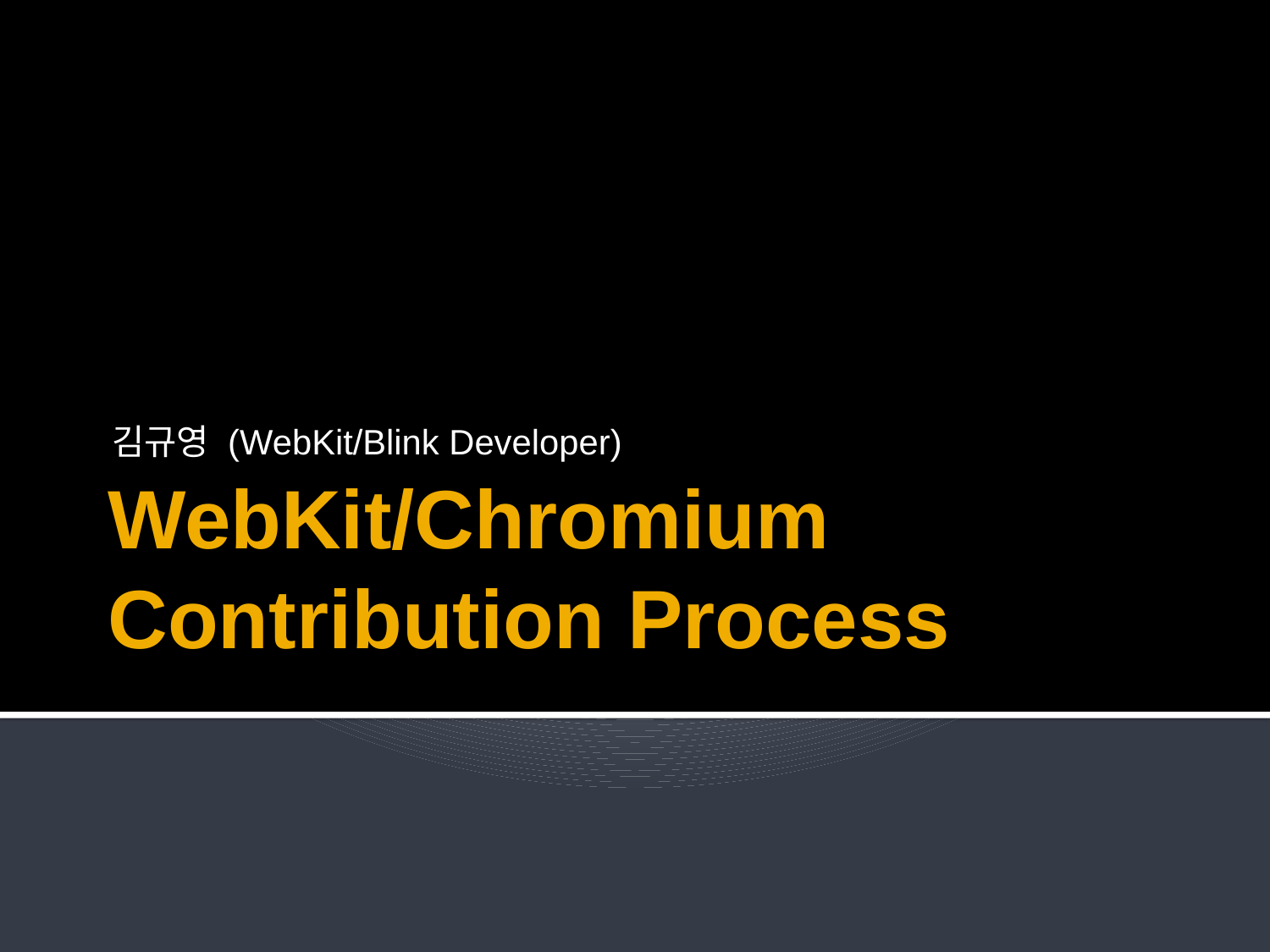

김규영 (WebKit/Blink Developer)
# WebKit/Chromium Contribution Process